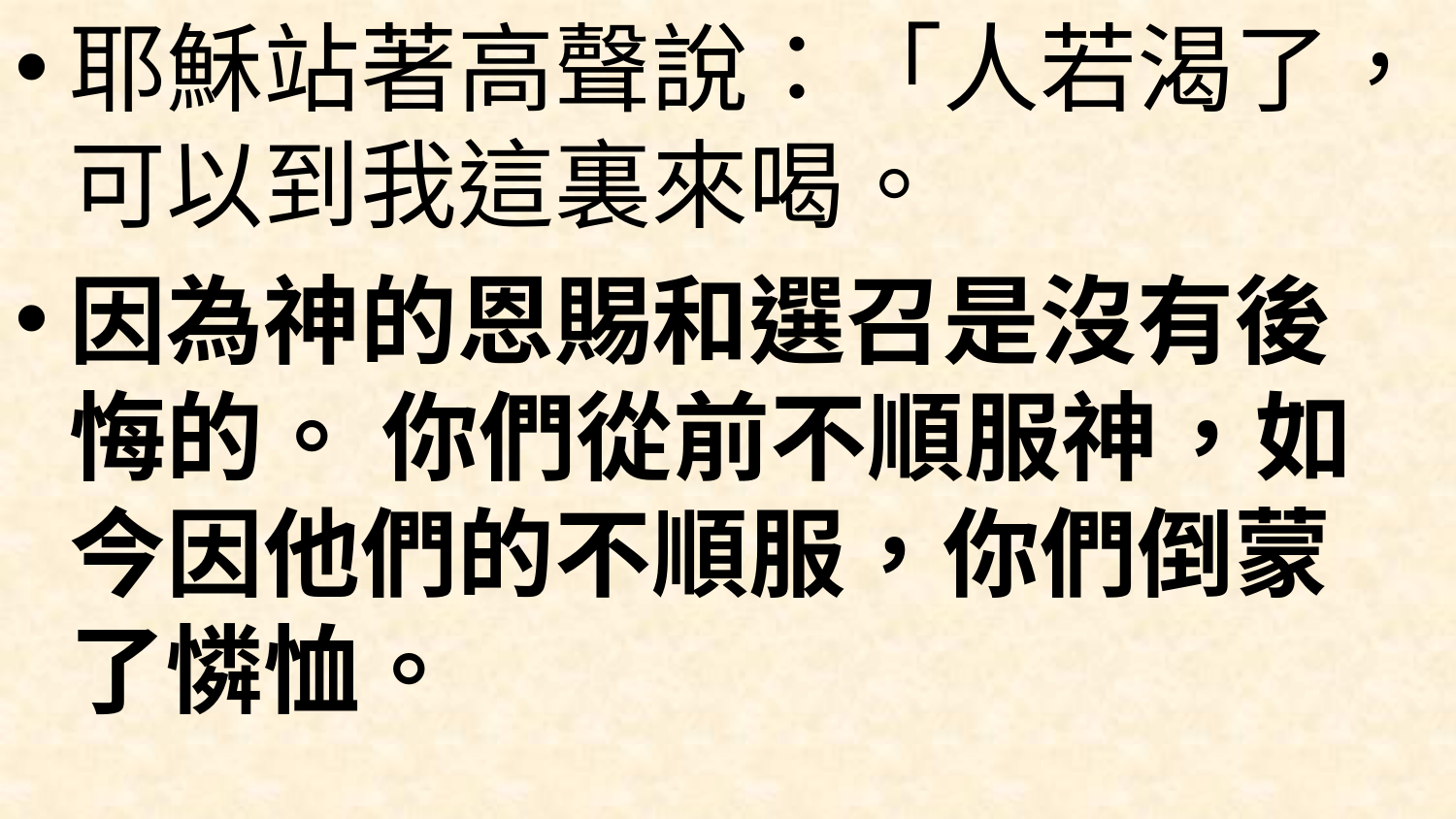

耶穌站著高聲說：「人若渴了，可以到我這裏來喝。
因為神的恩賜和選召是沒有後悔的。 你們從前不順服神，如今因他們的不順服，你們倒蒙了憐恤。